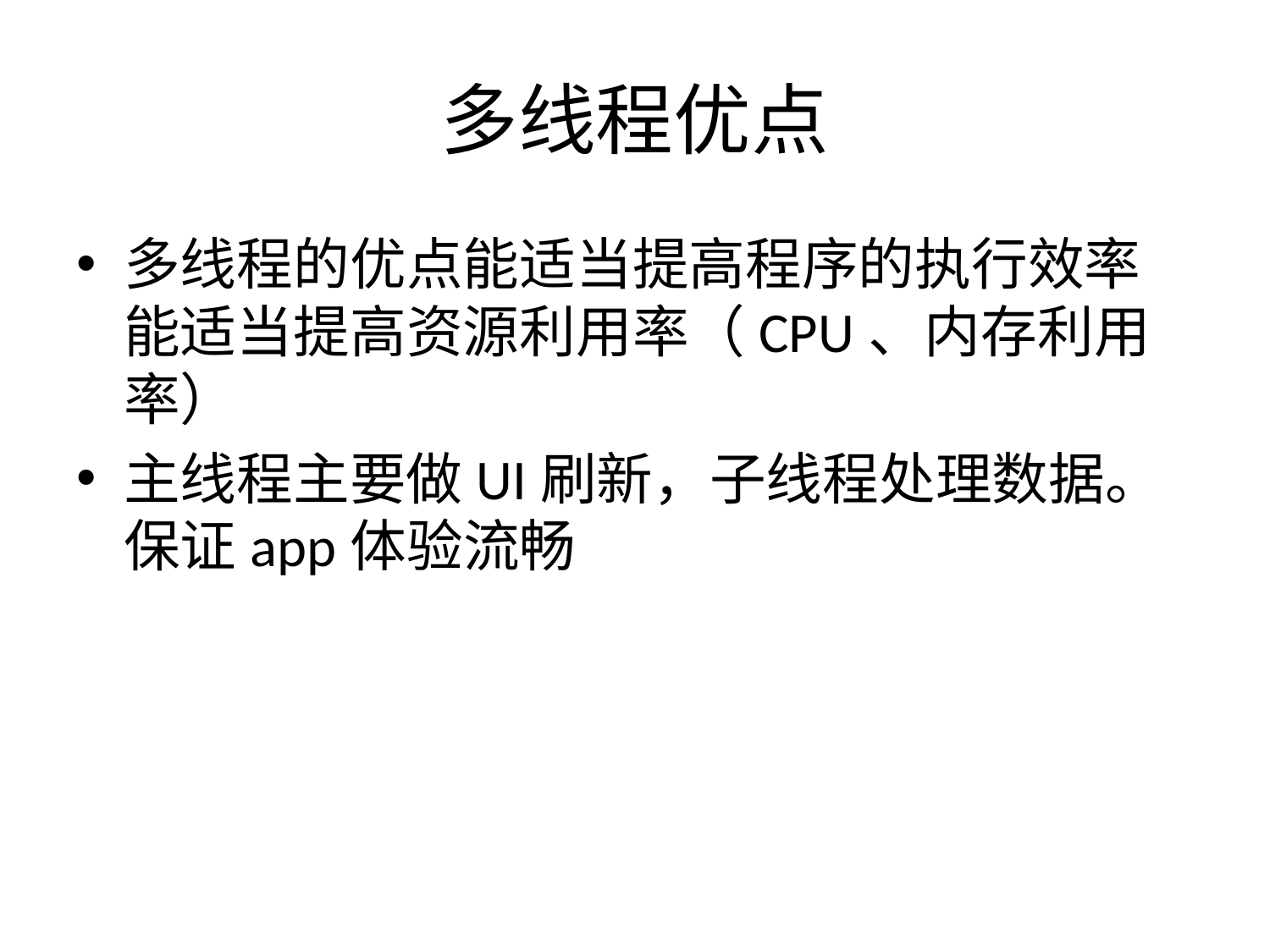

# 多线程优点
多线程的优点能适当提高程序的执行效率能适当提高资源利用率（CPU、内存利用率）
主线程主要做UI刷新，子线程处理数据。保证app体验流畅